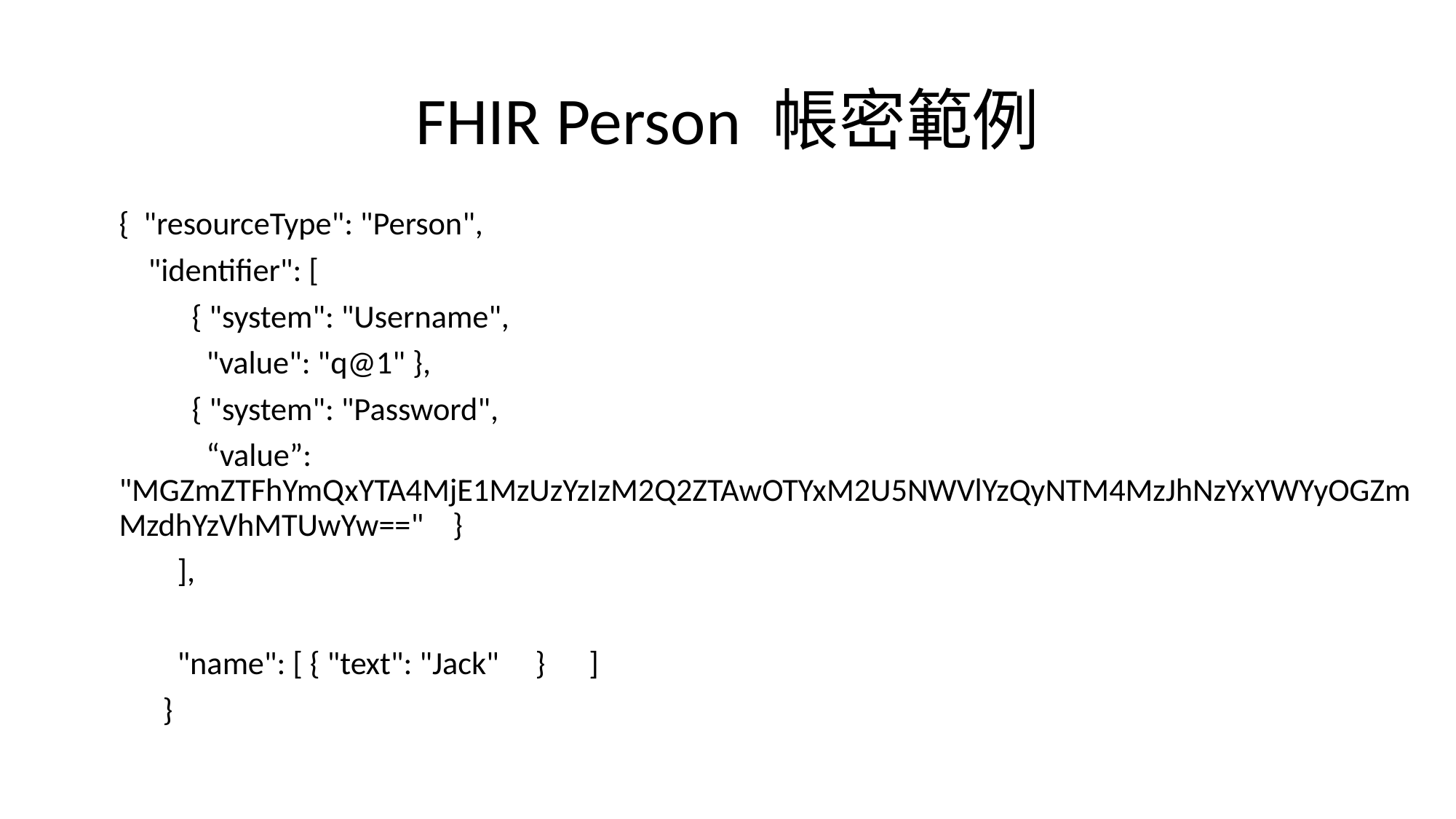

# FHIR Person 帳密範例
{  "resourceType": "Person",
    "identifier": [
          { "system": "Username",
            "value": "q@1" },
          { "system": "Password",
            “value”:  "MGZmZTFhYmQxYTA4MjE1MzUzYzIzM2Q2ZTAwOTYxM2U5NWVlYzQyNTM4MzJhNzYxYWYyOGZmMzdhYzVhMTUwYw=="    }
        ],

        "name": [ { "text": "Jack"     }      ]
      }